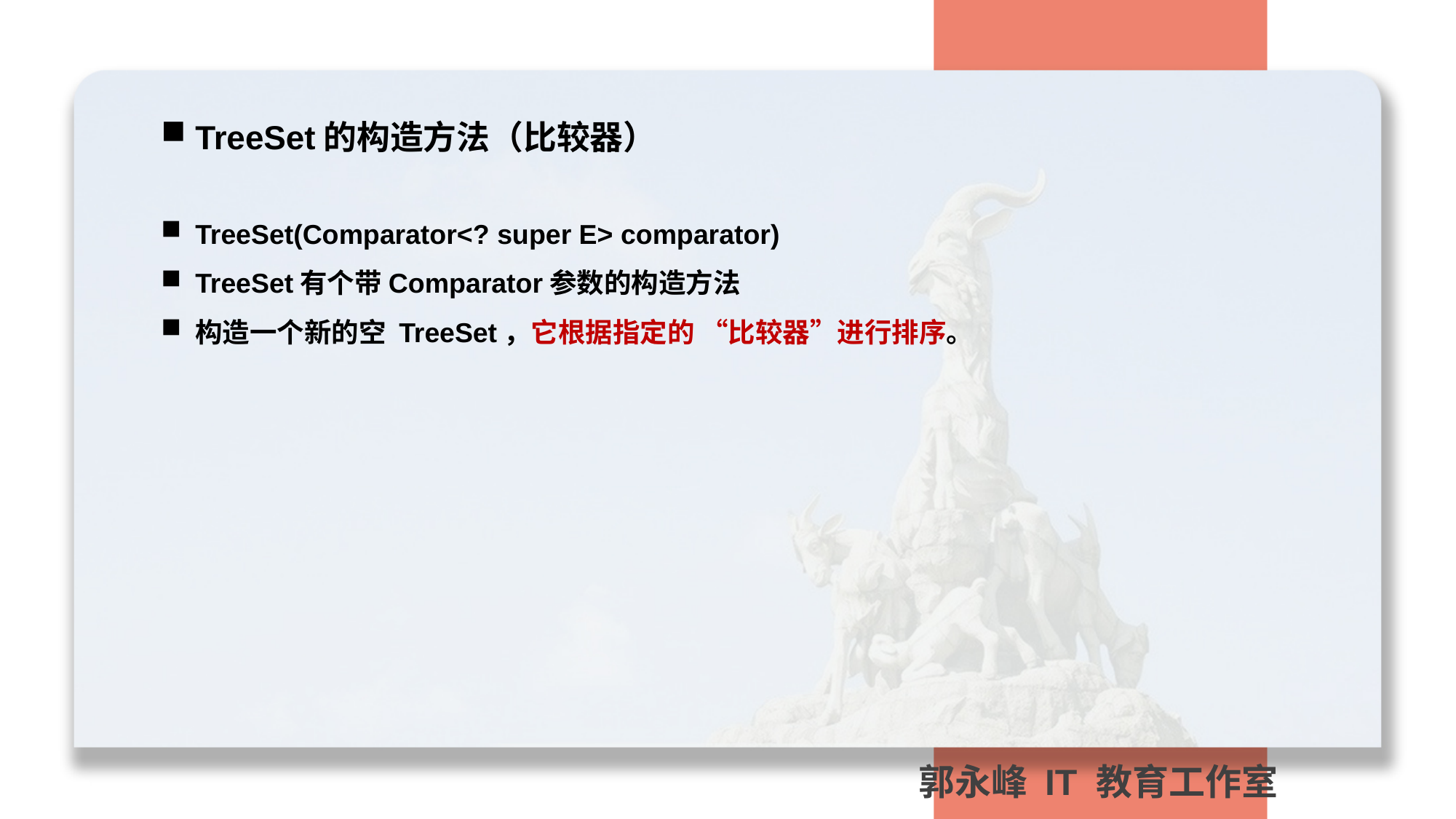

TreeSet的构造方法（比较器）
TreeSet(Comparator<? super E> comparator)
TreeSet有个带Comparator参数的构造方法
构造一个新的空 TreeSet，它根据指定的 “比较器”进行排序。